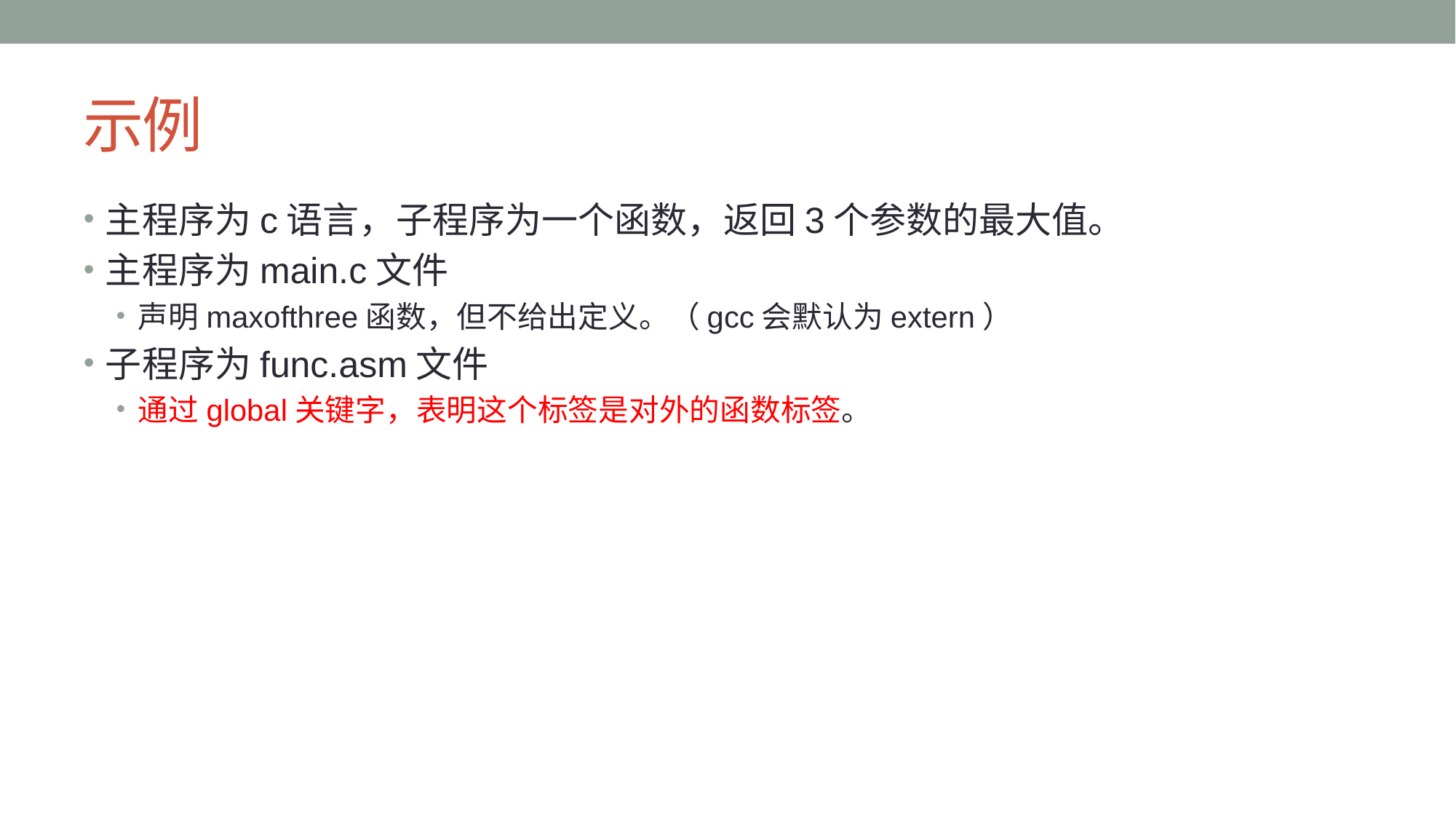

# 示例
主程序为c语言，子程序为一个函数，返回3个参数的最大值。
主程序为main.c文件
声明maxofthree函数，但不给出定义。（gcc会默认为extern）
子程序为func.asm文件
通过global关键字，表明这个标签是对外的函数标签。